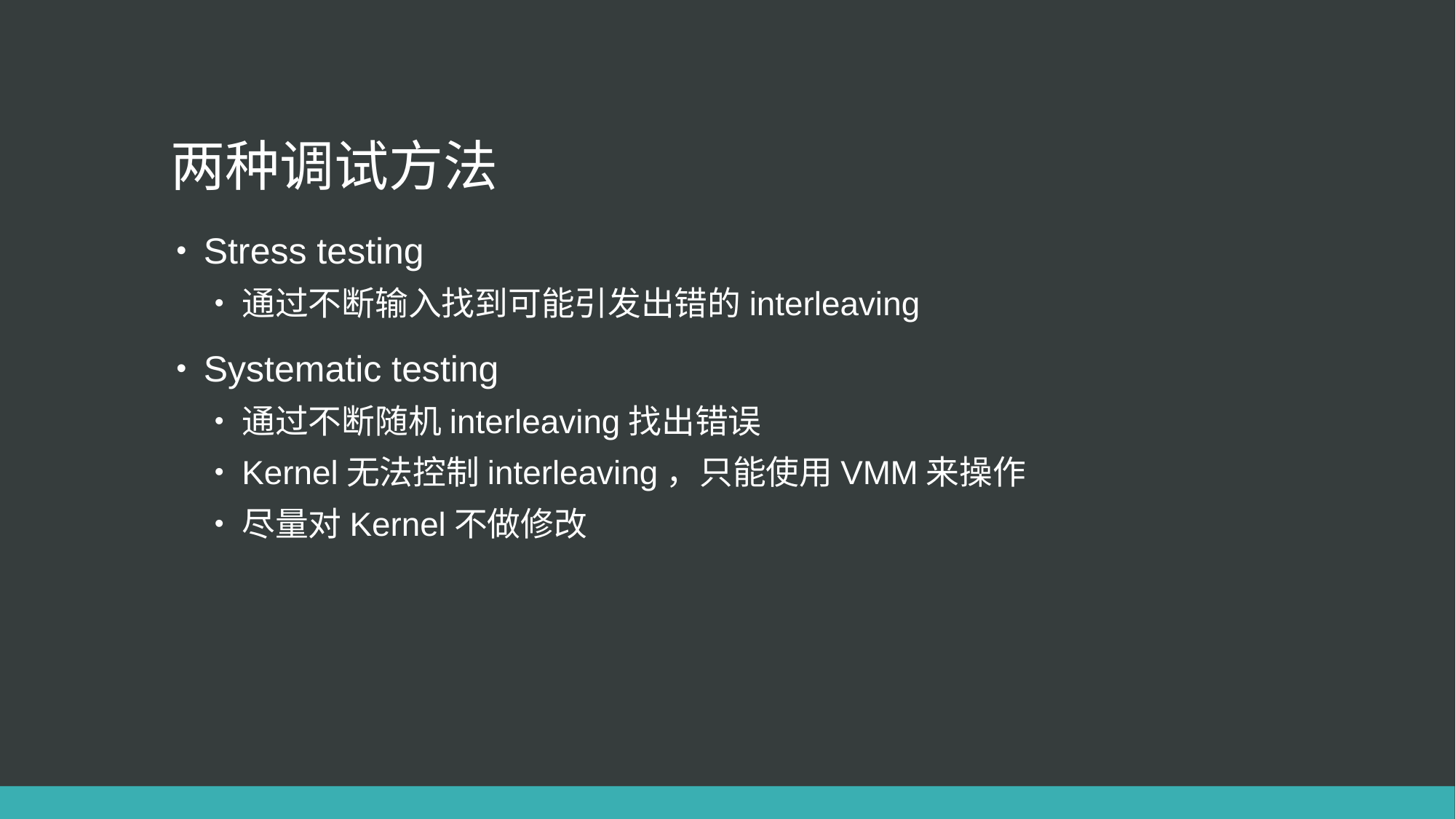

# 两种调试方法
Stress testing
通过不断输入找到可能引发出错的interleaving
Systematic testing
通过不断随机interleaving找出错误
Kernel无法控制interleaving，只能使用VMM来操作
尽量对Kernel不做修改